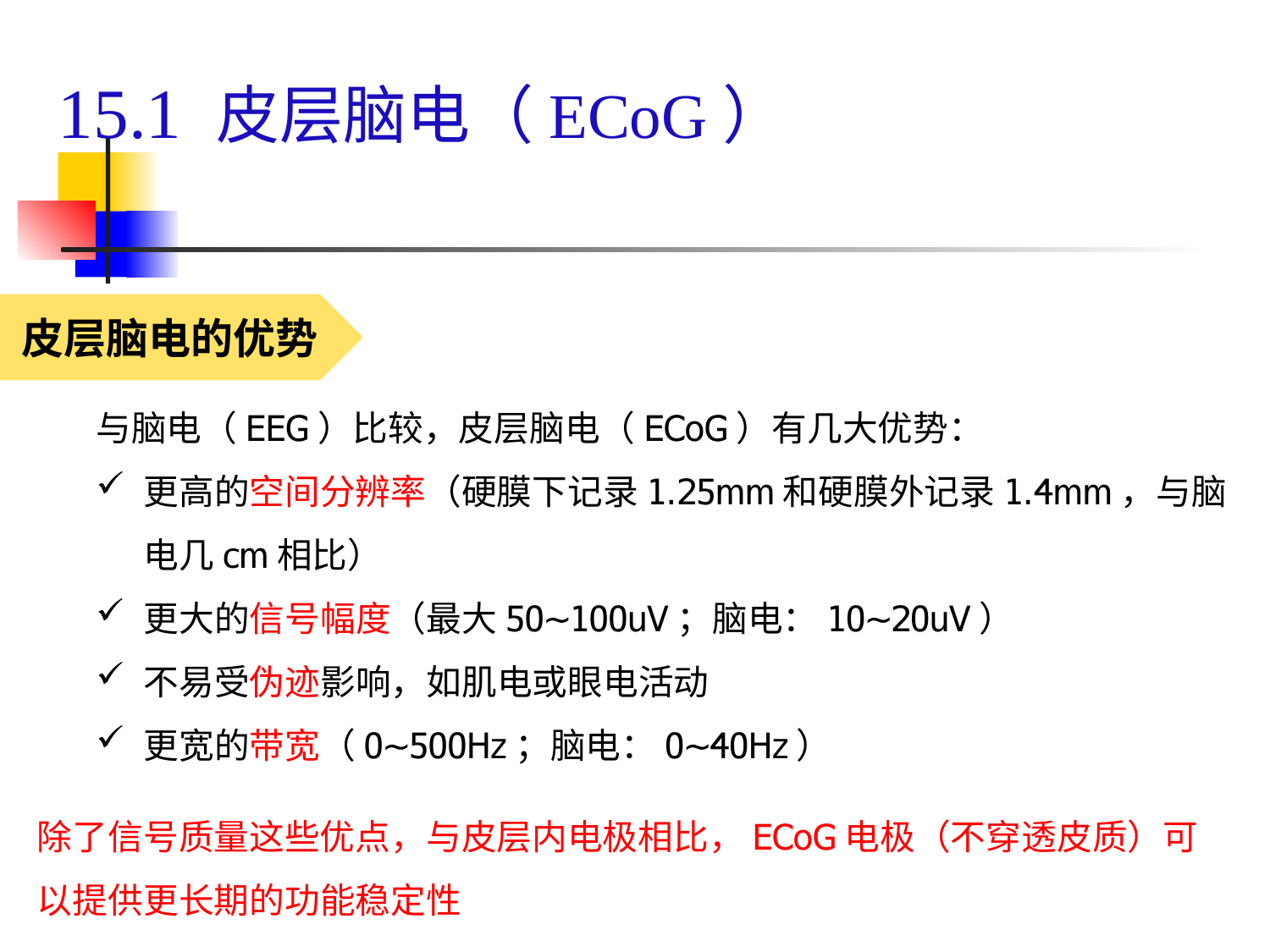

# 15.1 皮层脑电（ECoG）
皮层脑电的优势
与脑电（EEG）比较，皮层脑电（ECoG）有几大优势：
更高的空间分辨率（硬膜下记录1.25mm和硬膜外记录1.4mm，与脑电几cm相比）
更大的信号幅度（最大50~100uV；脑电：10~20uV）
不易受伪迹影响，如肌电或眼电活动
更宽的带宽（0~500Hz；脑电：0~40Hz）
除了信号质量这些优点，与皮层内电极相比，ECoG电极（不穿透皮质）可以提供更长期的功能稳定性